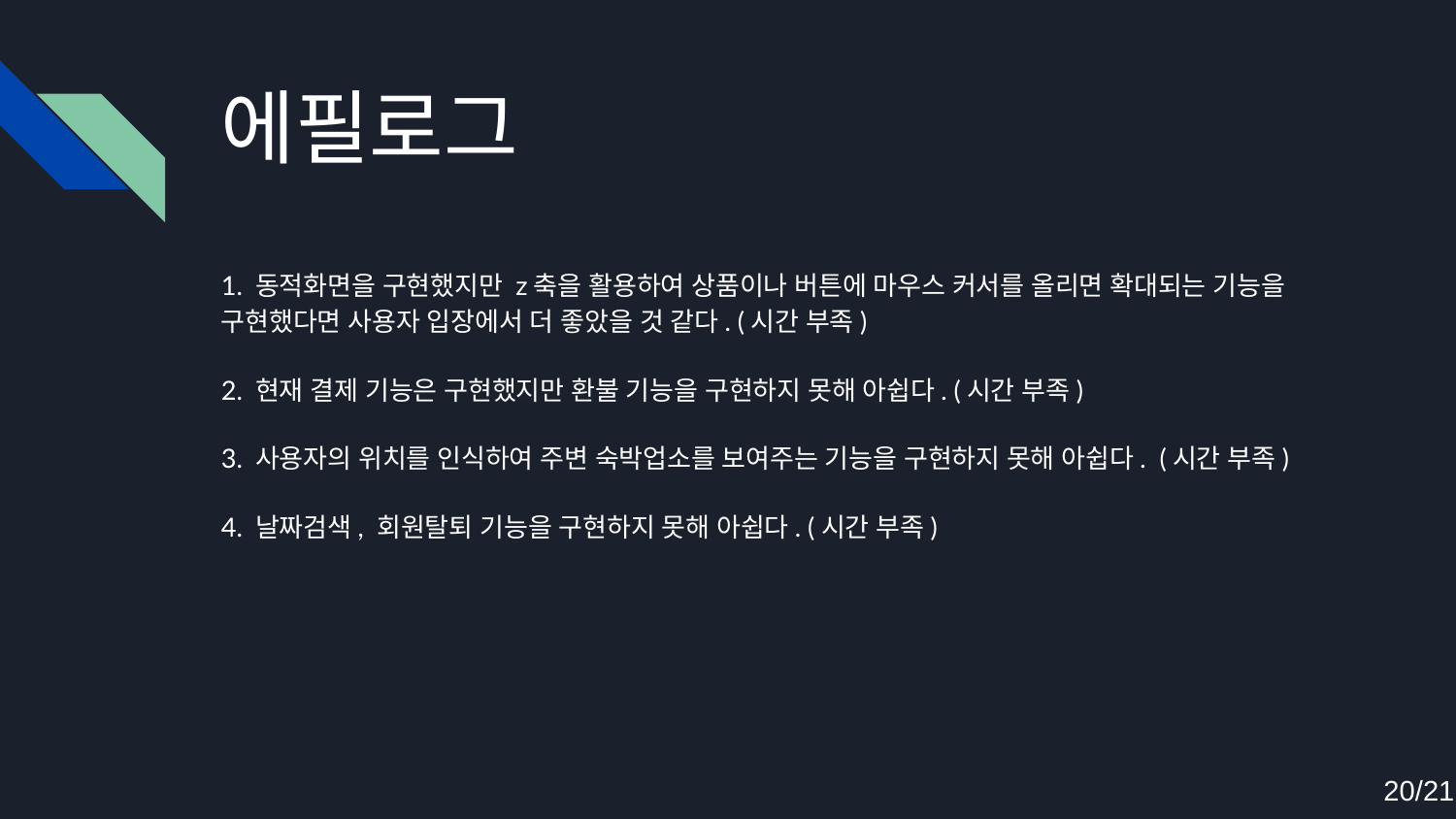

# 에필로그
1. 동적화면을 구현했지만 z축을 활용하여 상품이나 버튼에 마우스 커서를 올리면 확대되는 기능을 구현했다면 사용자 입장에서 더 좋았을 것 같다. (시간 부족)
2. 현재 결제 기능은 구현했지만 환불 기능을 구현하지 못해 아쉽다. (시간 부족)
3. 사용자의 위치를 인식하여 주변 숙박업소를 보여주는 기능을 구현하지 못해 아쉽다.  (시간 부족)
4. 날짜검색, 회원탈퇴 기능을 구현하지 못해 아쉽다. (시간 부족)
20/21